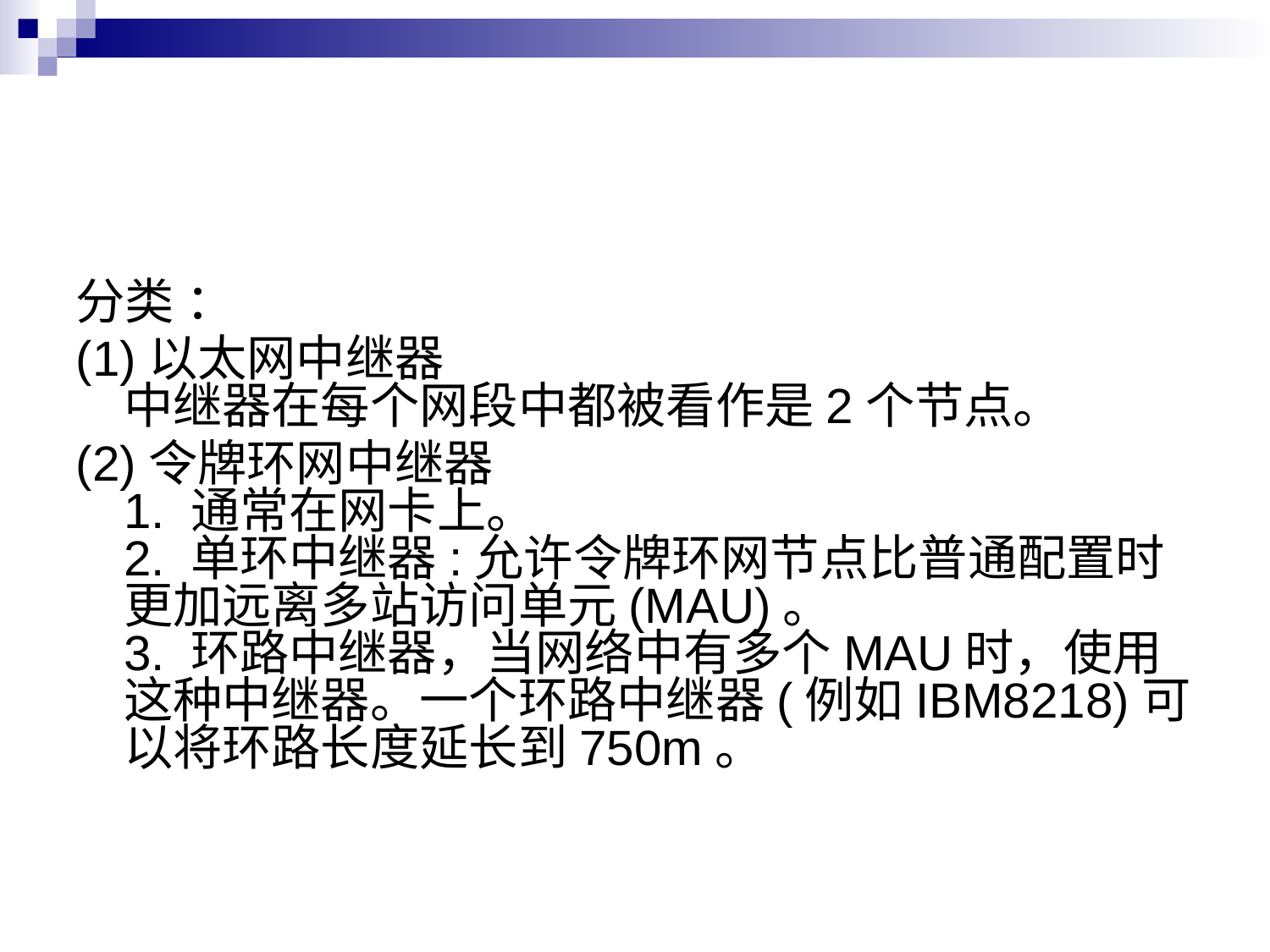

#
分类 ：
(1)以太网中继器
中继器在每个网段中都被看作是2个节点。
(2)令牌环网中继器
1. 通常在网卡上。
2. 单环中继器:允许令牌环网节点比普通配置时更加远离多站访问单元(MAU)。
3. 环路中继器，当网络中有多个MAU时，使用这种中继器。一个环路中继器(例如IBM8218)可以将环路长度延长到750m。